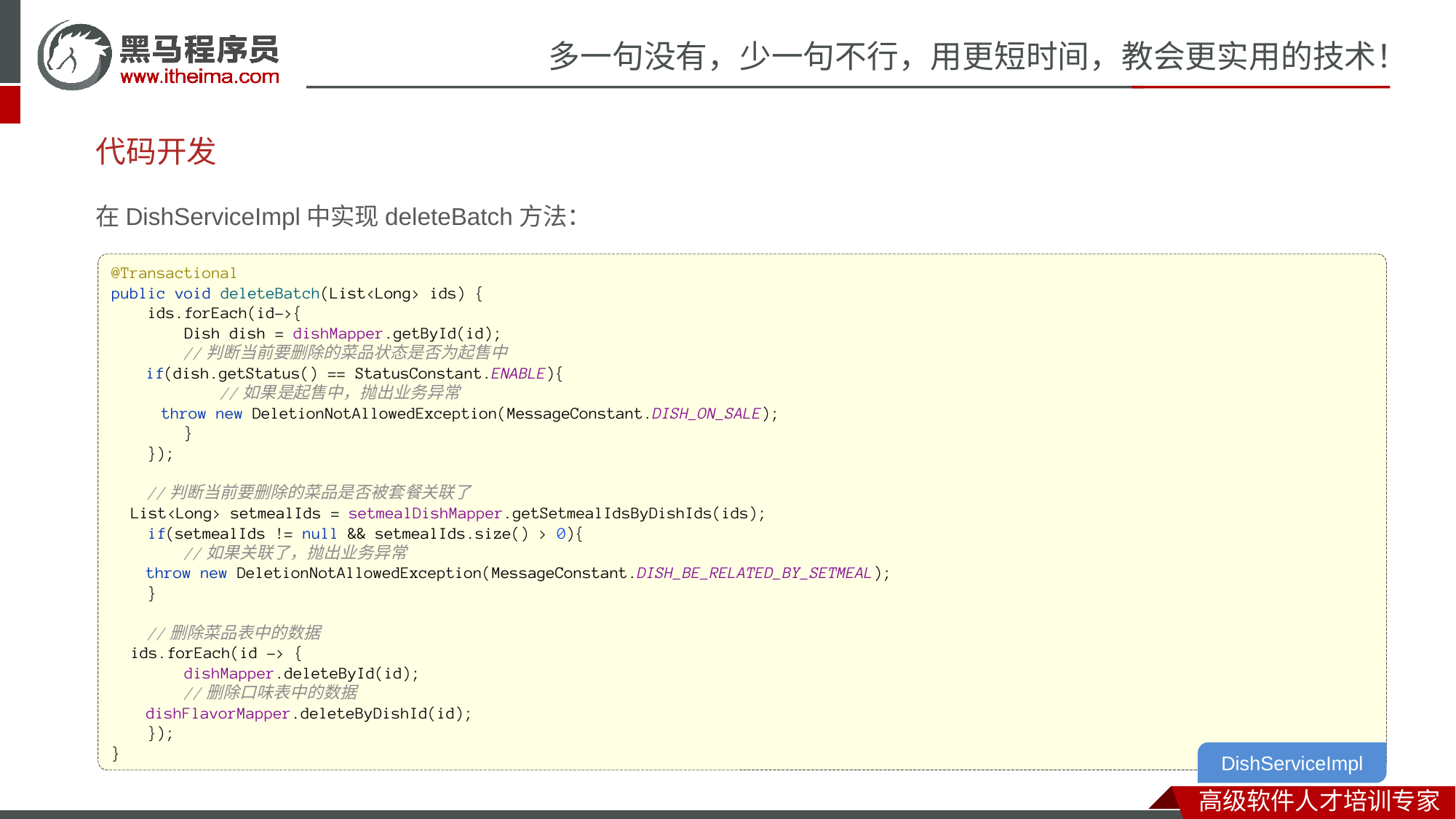

# 代码开发
在DishServiceImpl中实现deleteBatch方法：
@Transactional
public void deleteBatch(List<Long> ids) {
    ids.forEach(id->{
        Dish dish = dishMapper.getById(id);
        //判断当前要删除的菜品状态是否为起售中
        if(dish.getStatus() == StatusConstant.ENABLE){
            //如果是起售中，抛出业务异常
            throw new DeletionNotAllowedException(MessageConstant.DISH_ON_SALE);
        }
    });
    //判断当前要删除的菜品是否被套餐关联了
    List<Long> setmealIds = setmealDishMapper.getSetmealIdsByDishIds(ids);
    if(setmealIds != null && setmealIds.size() > 0){
        //如果关联了，抛出业务异常
        throw new DeletionNotAllowedException(MessageConstant.DISH_BE_RELATED_BY_SETMEAL);
    }
    //删除菜品表中的数据
    ids.forEach(id -> {
        dishMapper.deleteById(id);
        //删除口味表中的数据
        dishFlavorMapper.deleteByDishId(id);
    });
}
DishServiceImpl